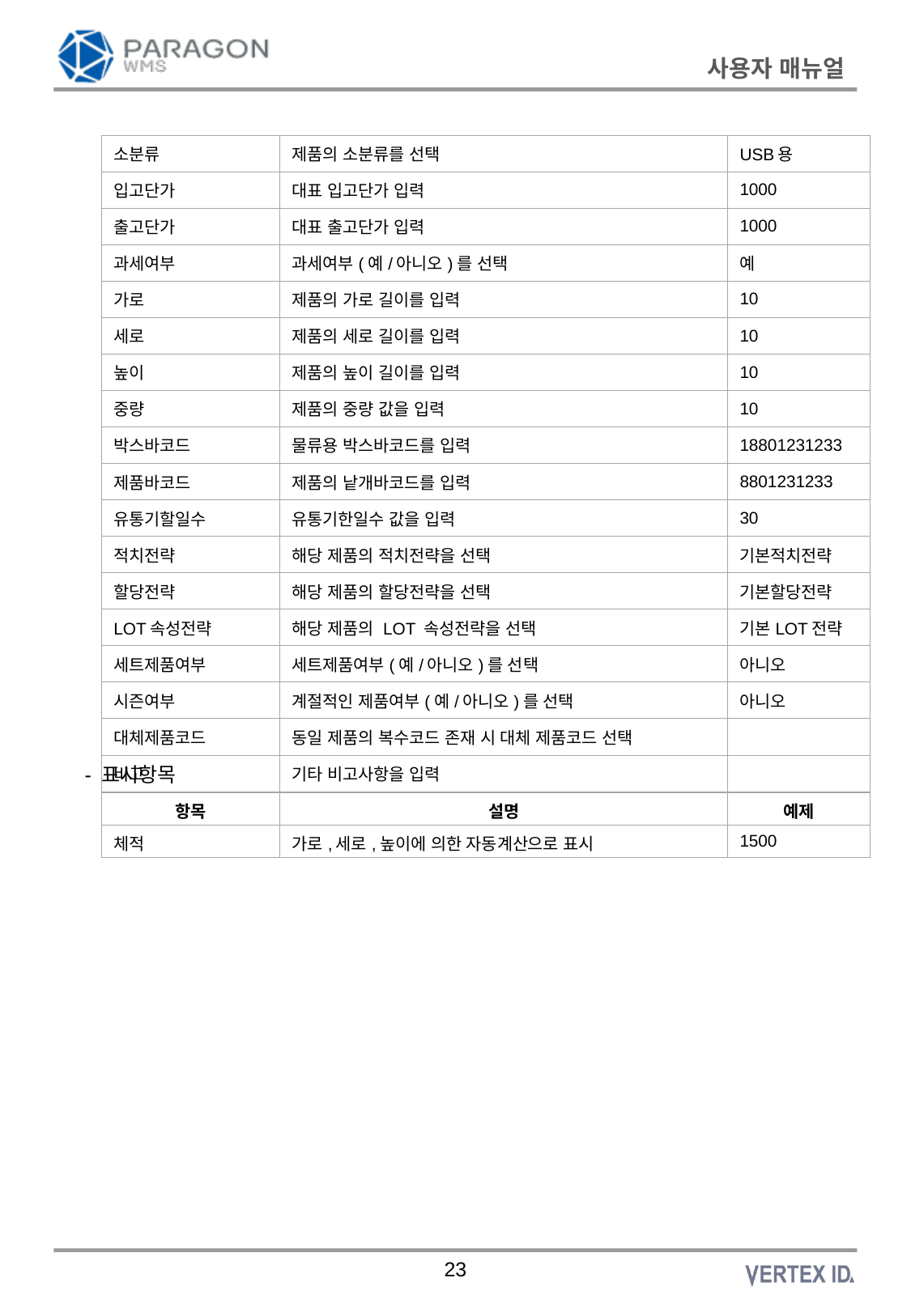

| 소분류 | 제품의 소분류를 선택 | USB용 |
| --- | --- | --- |
| 입고단가 | 대표 입고단가 입력 | 1000 |
| 출고단가 | 대표 출고단가 입력 | 1000 |
| 과세여부 | 과세여부(예/아니오)를 선택 | 예 |
| 가로 | 제품의 가로 길이를 입력 | 10 |
| 세로 | 제품의 세로 길이를 입력 | 10 |
| 높이 | 제품의 높이 길이를 입력 | 10 |
| 중량 | 제품의 중량 값을 입력 | 10 |
| 박스바코드 | 물류용 박스바코드를 입력 | 18801231233 |
| 제품바코드 | 제품의 낱개바코드를 입력 | 8801231233 |
| 유통기할일수 | 유통기한일수 값을 입력 | 30 |
| 적치전략 | 해당 제품의 적치전략을 선택 | 기본적치전략 |
| 할당전략 | 해당 제품의 할당전략을 선택 | 기본할당전략 |
| LOT속성전략 | 해당 제품의 LOT 속성전략을 선택 | 기본LOT전략 |
| 세트제품여부 | 세트제품여부(예/아니오)를 선택 | 아니오 |
| 시즌여부 | 계절적인 제품여부(예/아니오)를 선택 | 아니오 |
| 대체제품코드 | 동일 제품의 복수코드 존재 시 대체 제품코드 선택 |  |
| 비고 | 기타 비고사항을 입력 |  |
- 표시항목
| 항목 | 설명 | 예제 |
| --- | --- | --- |
| 체적 | 가로,세로,높이에 의한 자동계산으로 표시 | 1500 |